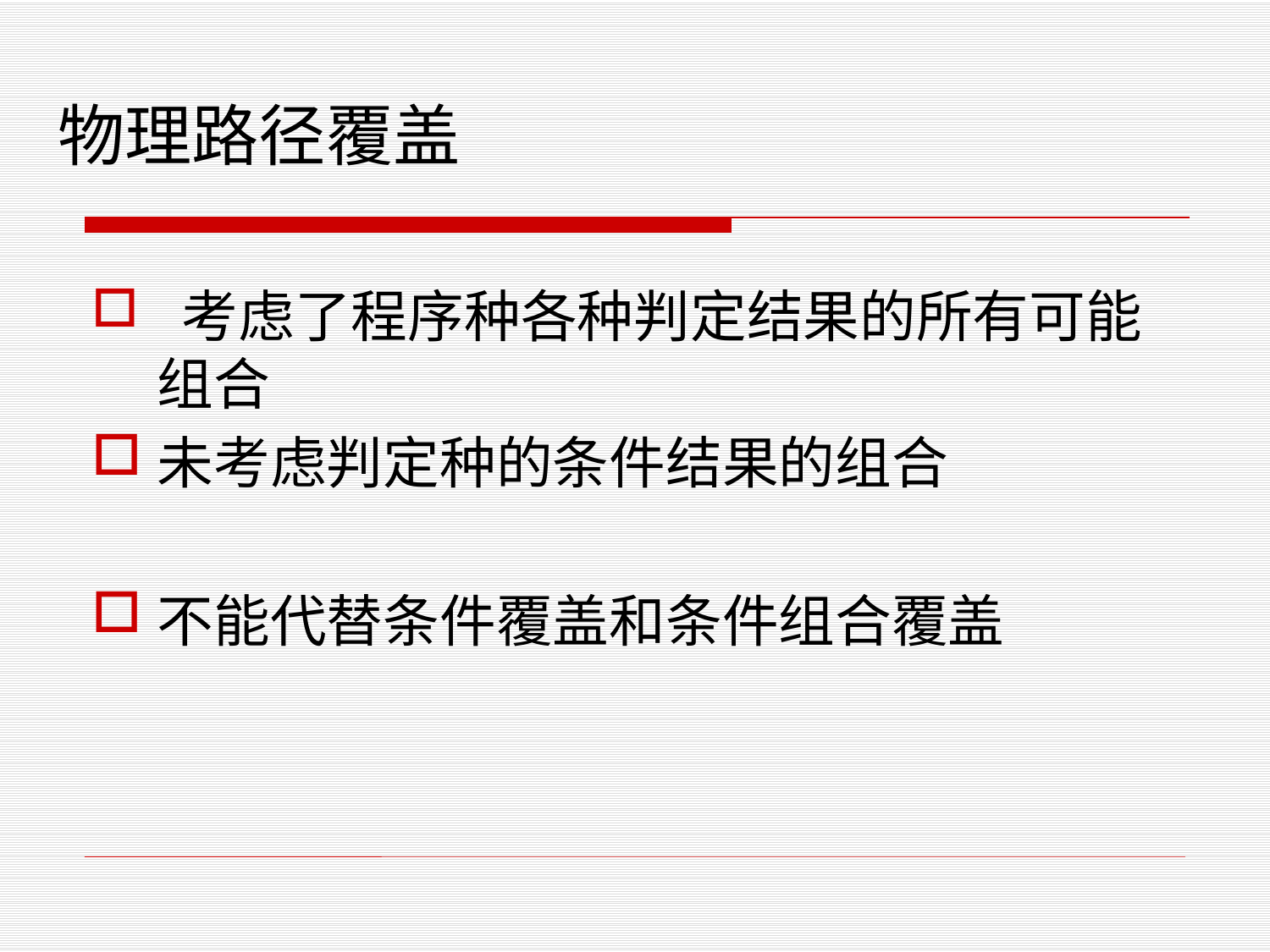

# 物理路径覆盖
 考虑了程序种各种判定结果的所有可能组合
未考虑判定种的条件结果的组合

不能代替条件覆盖和条件组合覆盖